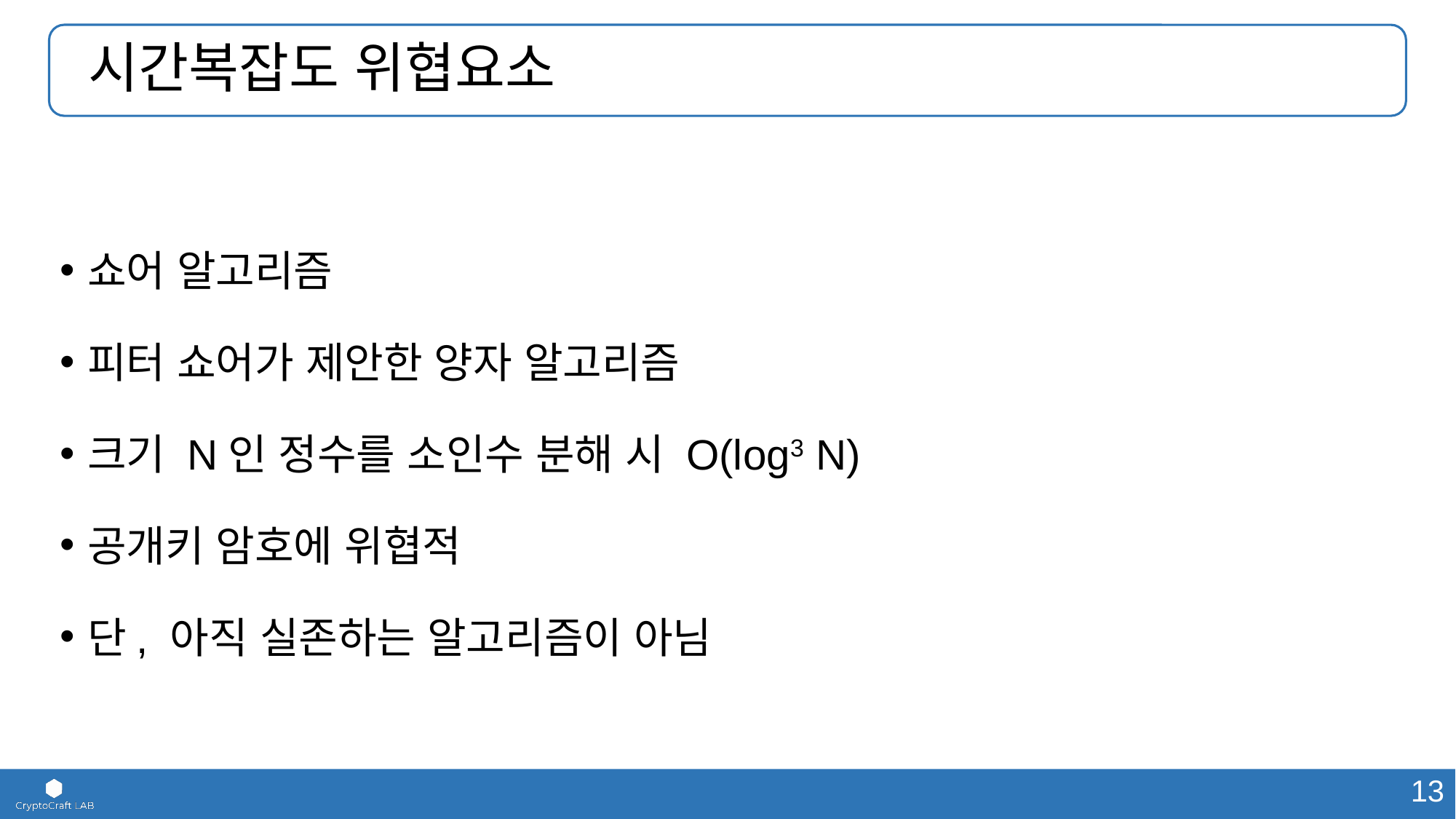

# 시간복잡도 위협요소
쇼어 알고리즘
피터 쇼어가 제안한 양자 알고리즘
크기 N인 정수를 소인수 분해 시 O(log3 N)
공개키 암호에 위협적
단, 아직 실존하는 알고리즘이 아님